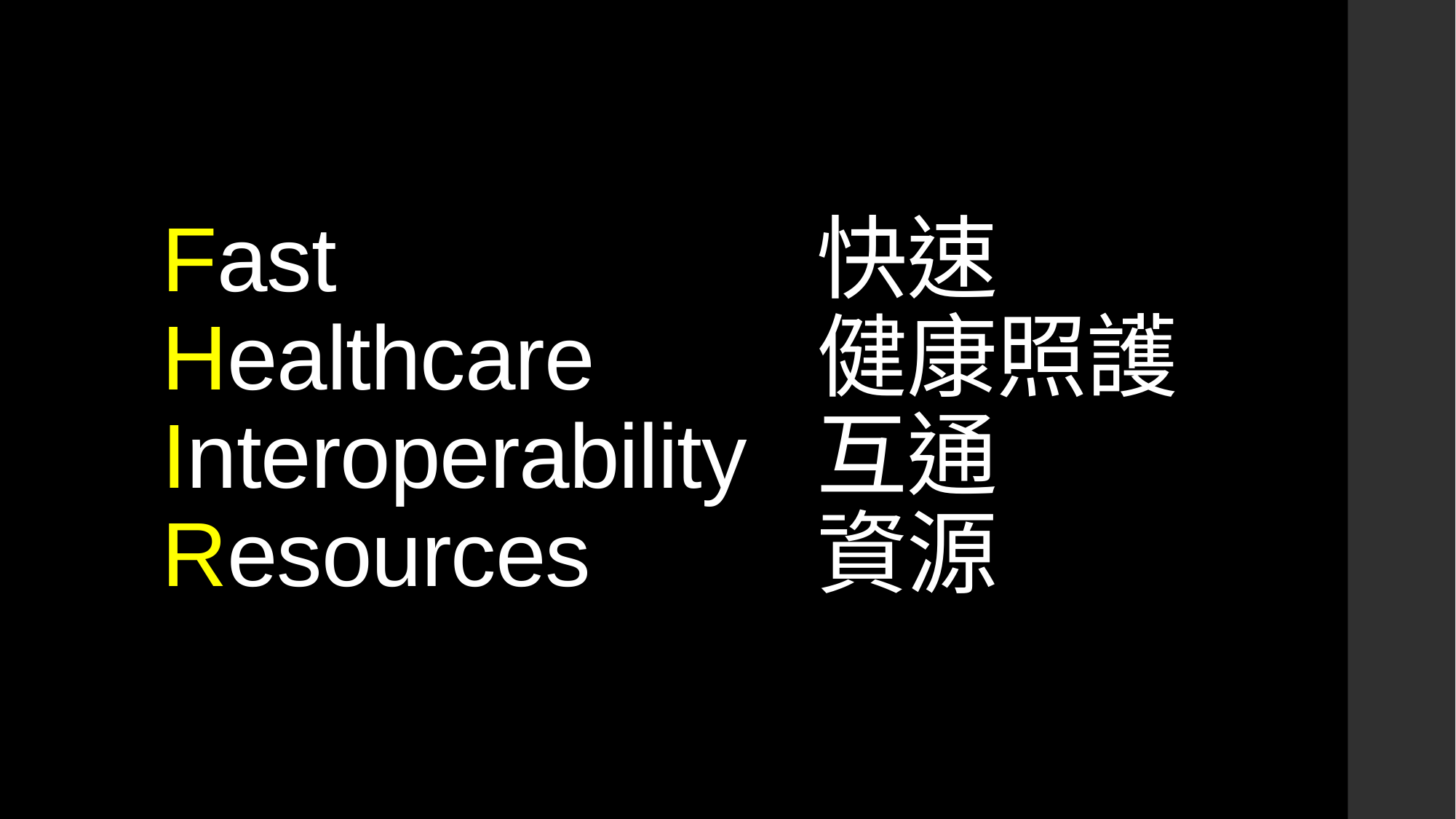

# Fast					快速 Healthcare			健康照護 Interoperability	互通 Resources			資源